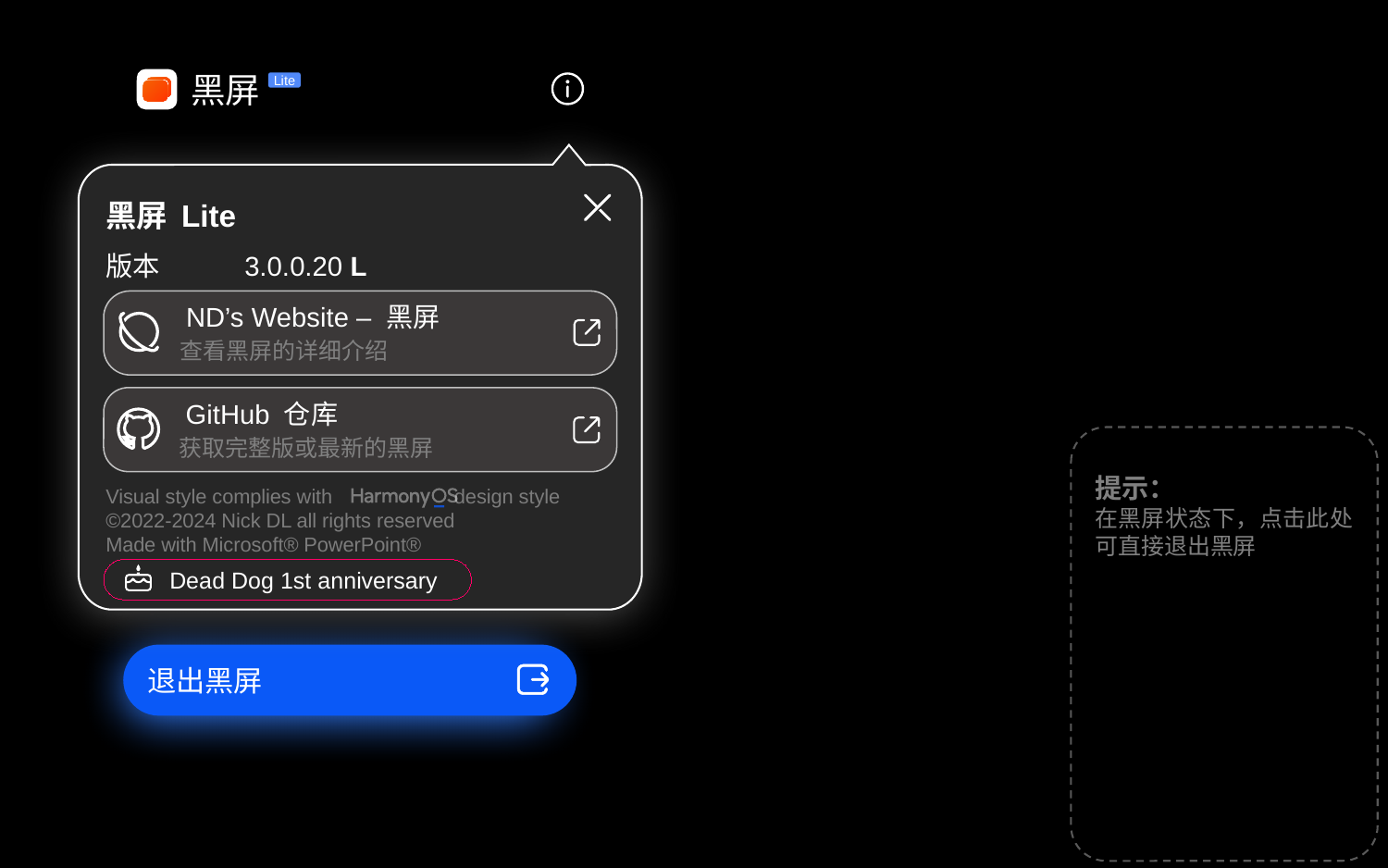

黑屏

Lite
黑屏 Lite
版本	3.0.0.20 L

Visual style complies with                      design style
©2022-2024 Nick DL all rights reserved
Made with Microsoft® PowerPoint®
        ND’s Website – 黑屏
        查看黑屏的详细介绍

        GitHub 仓库
        获取完整版或最新的黑屏

提示：
在黑屏状态下，点击此处可直接退出黑屏
      Dead Dog 1st anniversary

退出黑屏